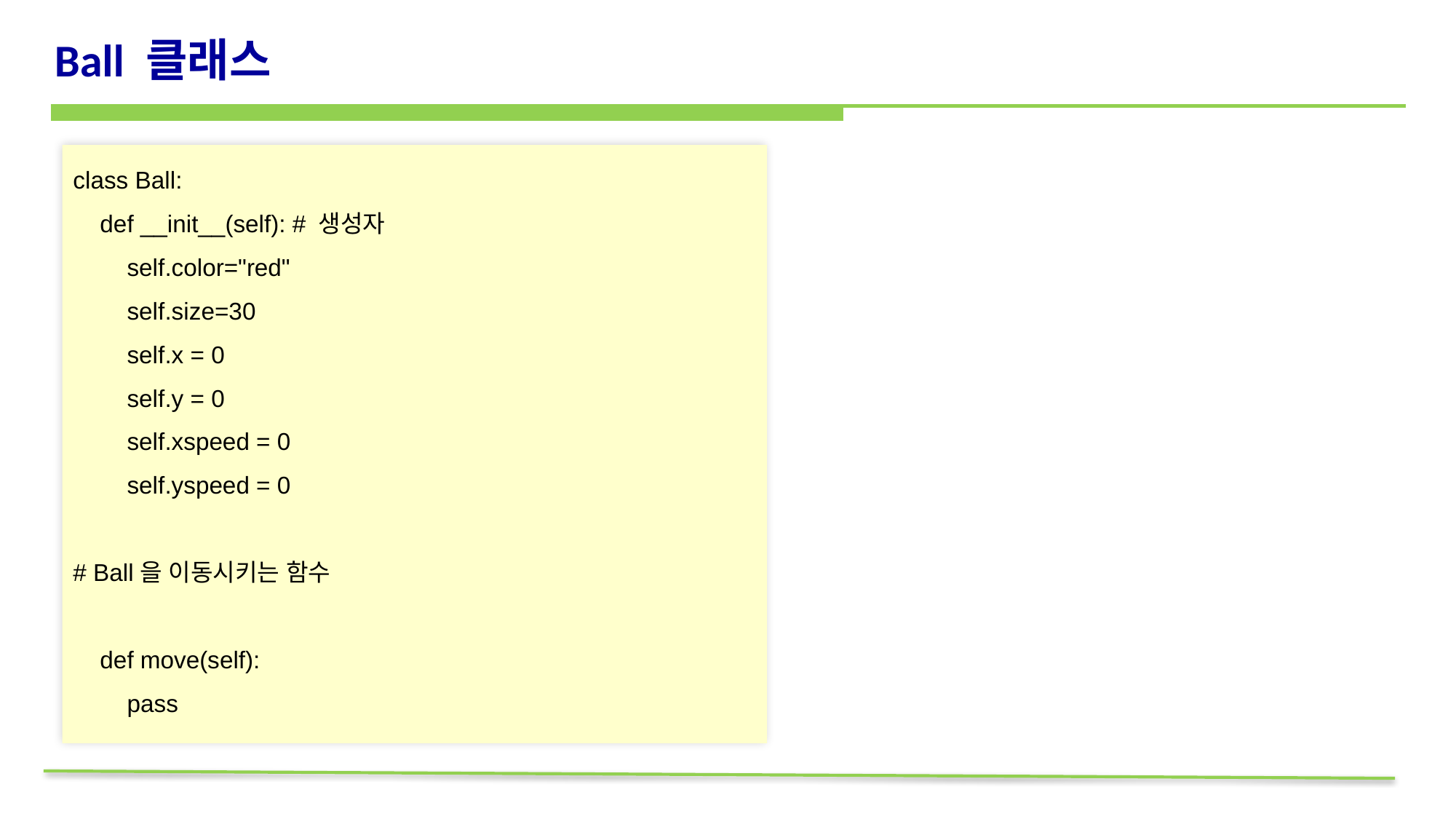

# Ball 클래스

class Ball:
    def __init__(self): # 생성자
        self.color="red"
        self.size=30
        self.x = 0
        self.y = 0
        self.xspeed = 0
        self.yspeed = 0

# Ball을 이동시키는 함수

    def move(self):
        pass